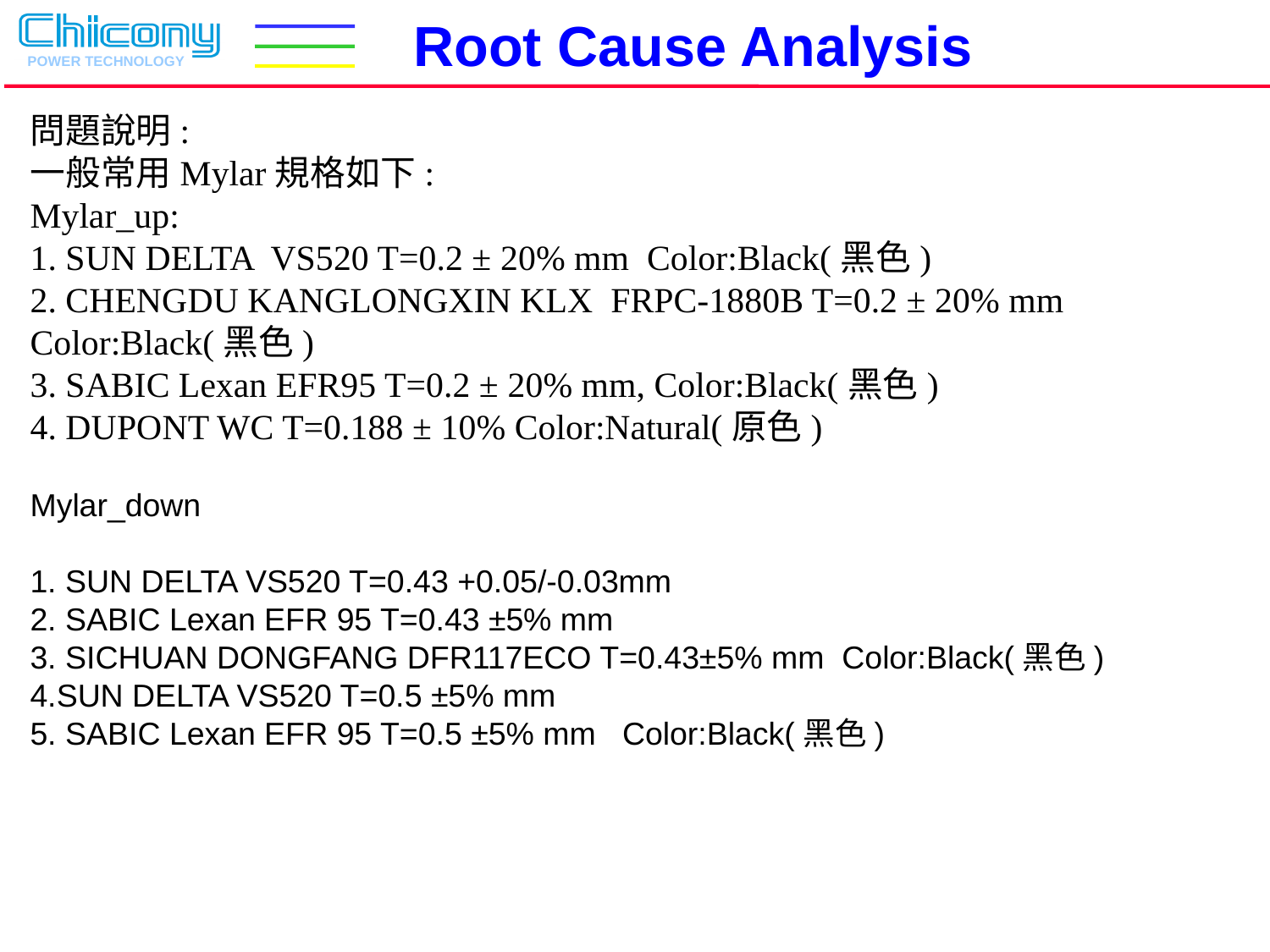

Root Cause Analysis
問題說明:
一般常用Mylar規格如下:
Mylar_up:
1. SUN DELTA  VS520 T=0.2 ± 20% mm  Color:Black(黑色)
2. CHENGDU KANGLONGXIN KLX  FRPC-1880B T=0.2 ± 20% mm Color:Black(黑色)
3. SABIC Lexan EFR95 T=0.2 ± 20% mm, Color:Black(黑色)
4. DUPONT WC T=0.188 ± 10% Color:Natural(原色)

Mylar_down

1. SUN DELTA VS520 T=0.43 +0.05/-0.03mm
2. SABIC Lexan EFR 95 T=0.43 ±5% mm
3. SICHUAN DONGFANG DFR117ECO T=0.43±5% mm  Color:Black(黑色)
4.SUN DELTA VS520 T=0.5 ±5% mm
5. SABIC Lexan EFR 95 T=0.5 ±5% mm   Color:Black(黑色)